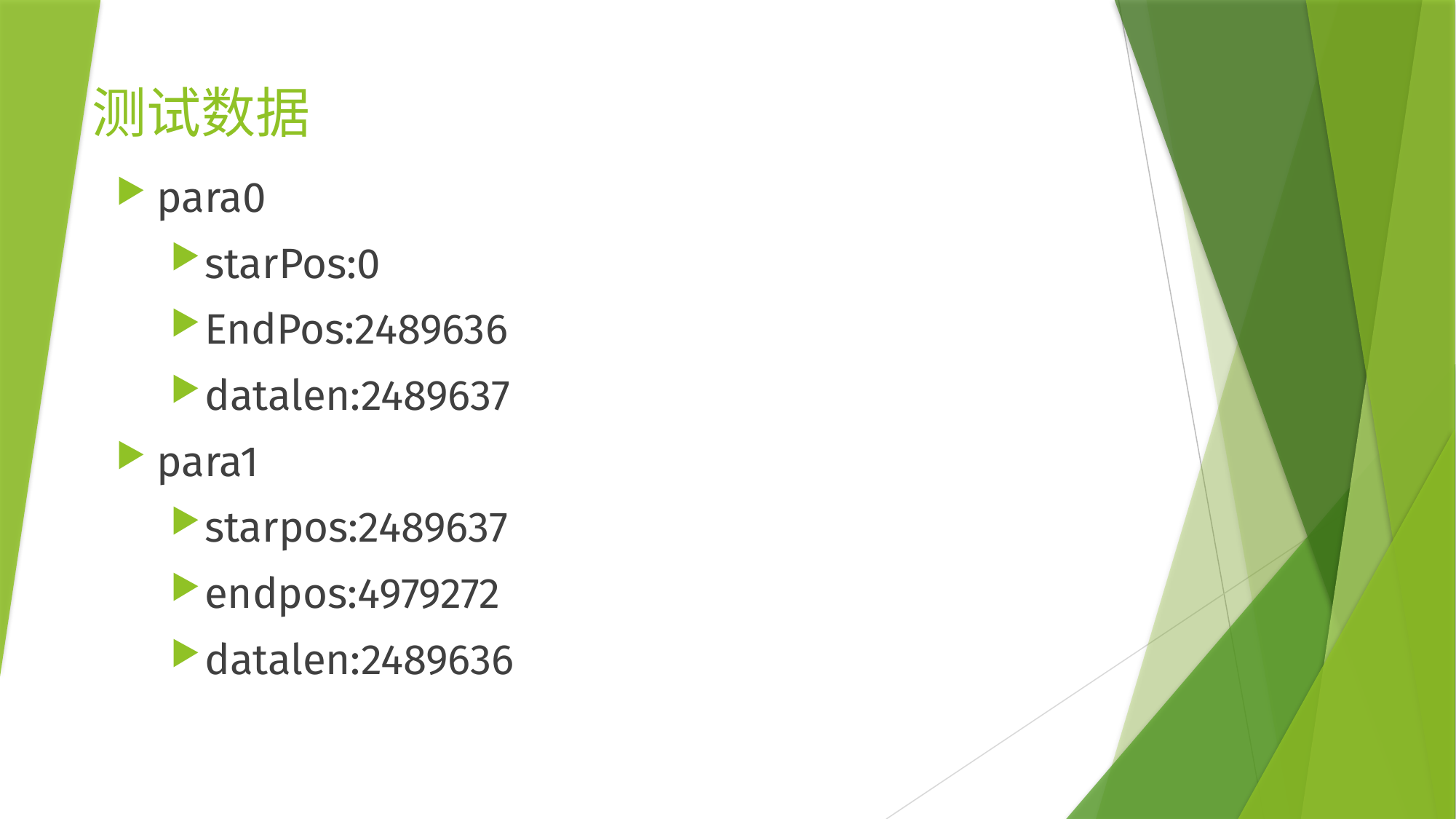

测试数据
para0
starPos:0
EndPos:2489636
datalen:2489637
para1
starpos:2489637
endpos:4979272
datalen:2489636